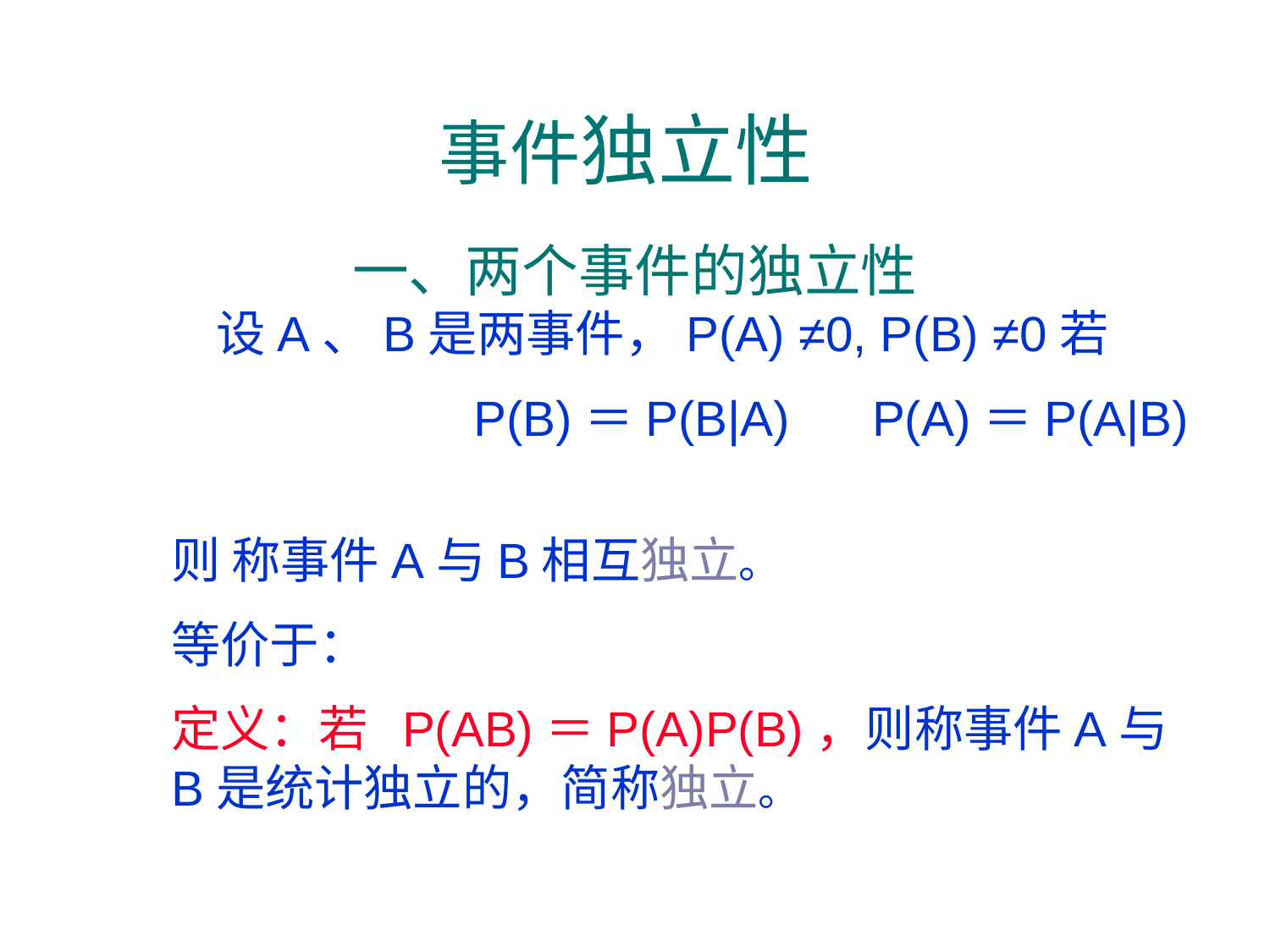

# 事件独立性 一、两个事件的独立性
   设A、B是两事件，P(A) ≠0, P(B) ≠0若
                      P(B)＝P(B|A)      P(A)＝P(A|B)
则 称事件A与B相互独立。
等价于：
定义：若  P(AB)＝P(A)P(B)，则称事件A与B是统计独立的，简称独立。